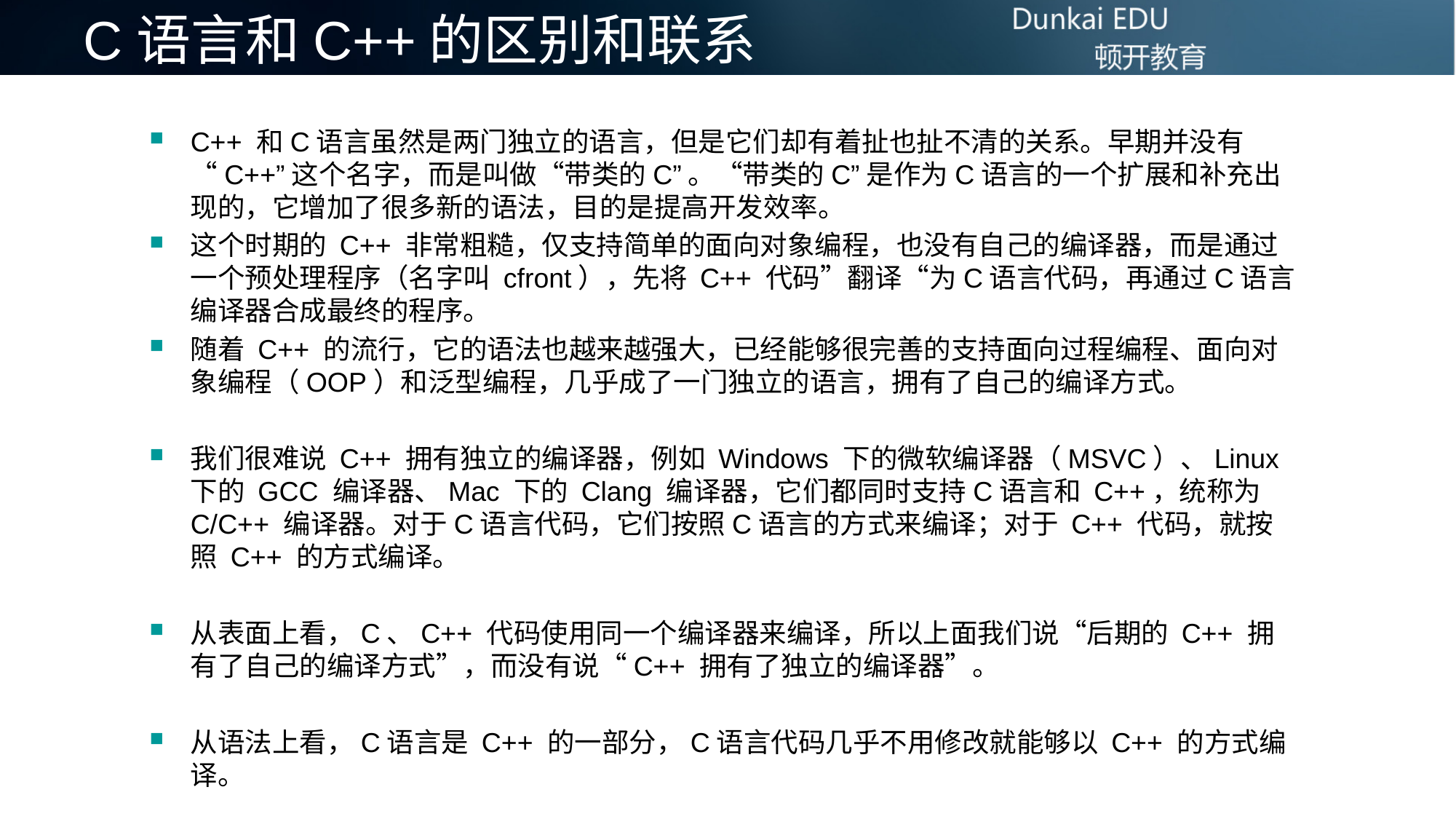

# C语言和C++的区别和联系
C++ 和C语言虽然是两门独立的语言，但是它们却有着扯也扯不清的关系。早期并没有“C++”这个名字，而是叫做“带类的C”。“带类的C”是作为C语言的一个扩展和补充出现的，它增加了很多新的语法，目的是提高开发效率。
这个时期的 C++ 非常粗糙，仅支持简单的面向对象编程，也没有自己的编译器，而是通过一个预处理程序（名字叫 cfront），先将 C++ 代码”翻译“为C语言代码，再通过C语言编译器合成最终的程序。
随着 C++ 的流行，它的语法也越来越强大，已经能够很完善的支持面向过程编程、面向对象编程（OOP）和泛型编程，几乎成了一门独立的语言，拥有了自己的编译方式。

我们很难说 C++ 拥有独立的编译器，例如 Windows 下的微软编译器（MSVC）、Linux 下的 GCC 编译器、Mac 下的 Clang 编译器，它们都同时支持C语言和 C++，统称为 C/C++ 编译器。对于C语言代码，它们按照C语言的方式来编译；对于 C++ 代码，就按照 C++ 的方式编译。

从表面上看，C、C++ 代码使用同一个编译器来编译，所以上面我们说“后期的 C++ 拥有了自己的编译方式”，而没有说“C++ 拥有了独立的编译器”。

从语法上看，C语言是 C++ 的一部分，C语言代码几乎不用修改就能够以 C++ 的方式编译。